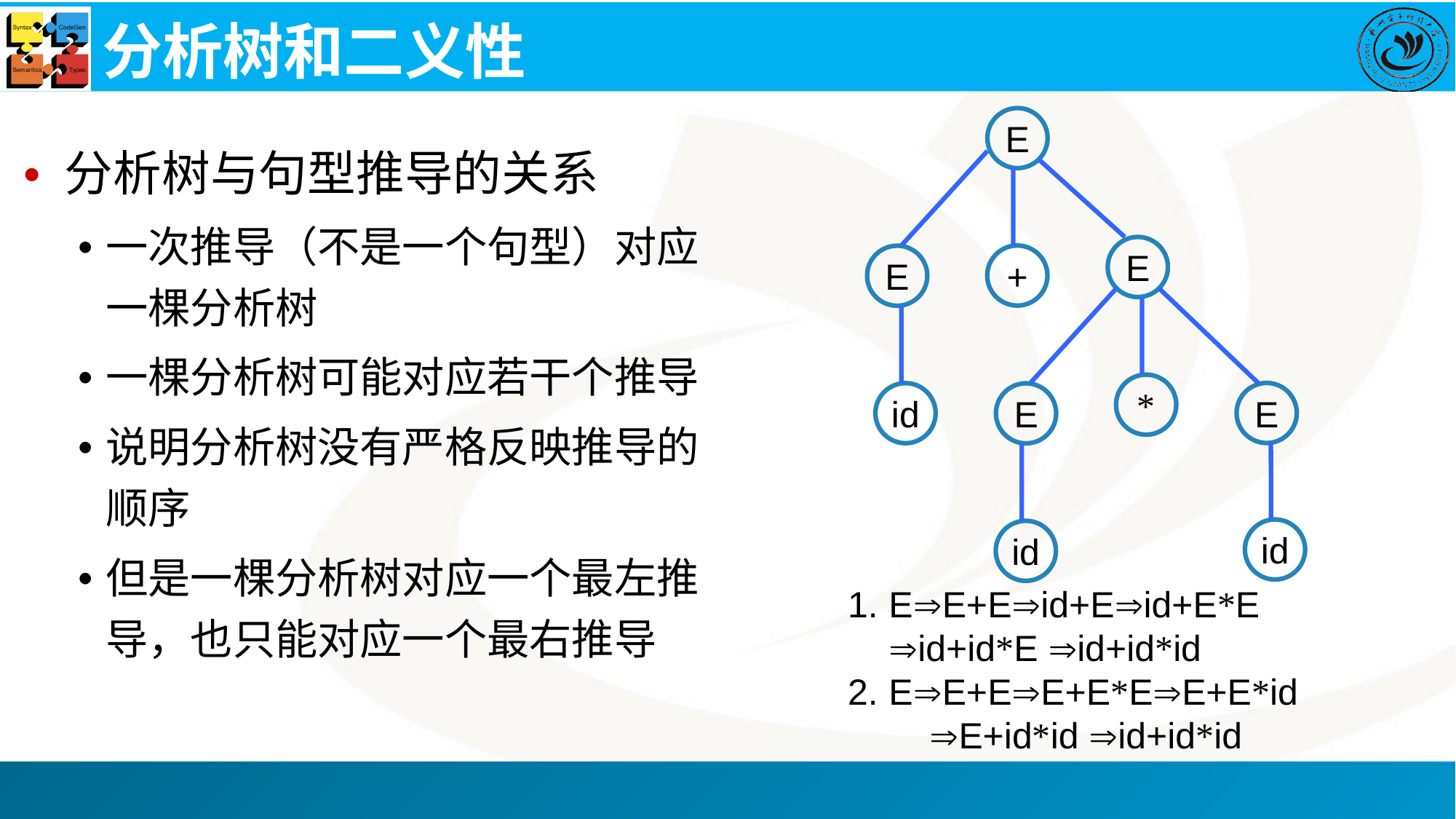

# 分析树和二义性
E

E
+
E

*
E
id
E

id
id
分析树与句型推导的关系
一次推导（不是一个句型）对应一棵分析树
一棵分析树可能对应若干个推导
说明分析树没有严格反映推导的顺序
但是一棵分析树对应一个最左推导，也只能对应一个最右推导
E⇒E+E⇒id+E⇒id+E*E     ⇒id+id*E ⇒id+id*id
E⇒E+E⇒E+E*E⇒E+E*id     ⇒E+id*id ⇒id+id*id
49